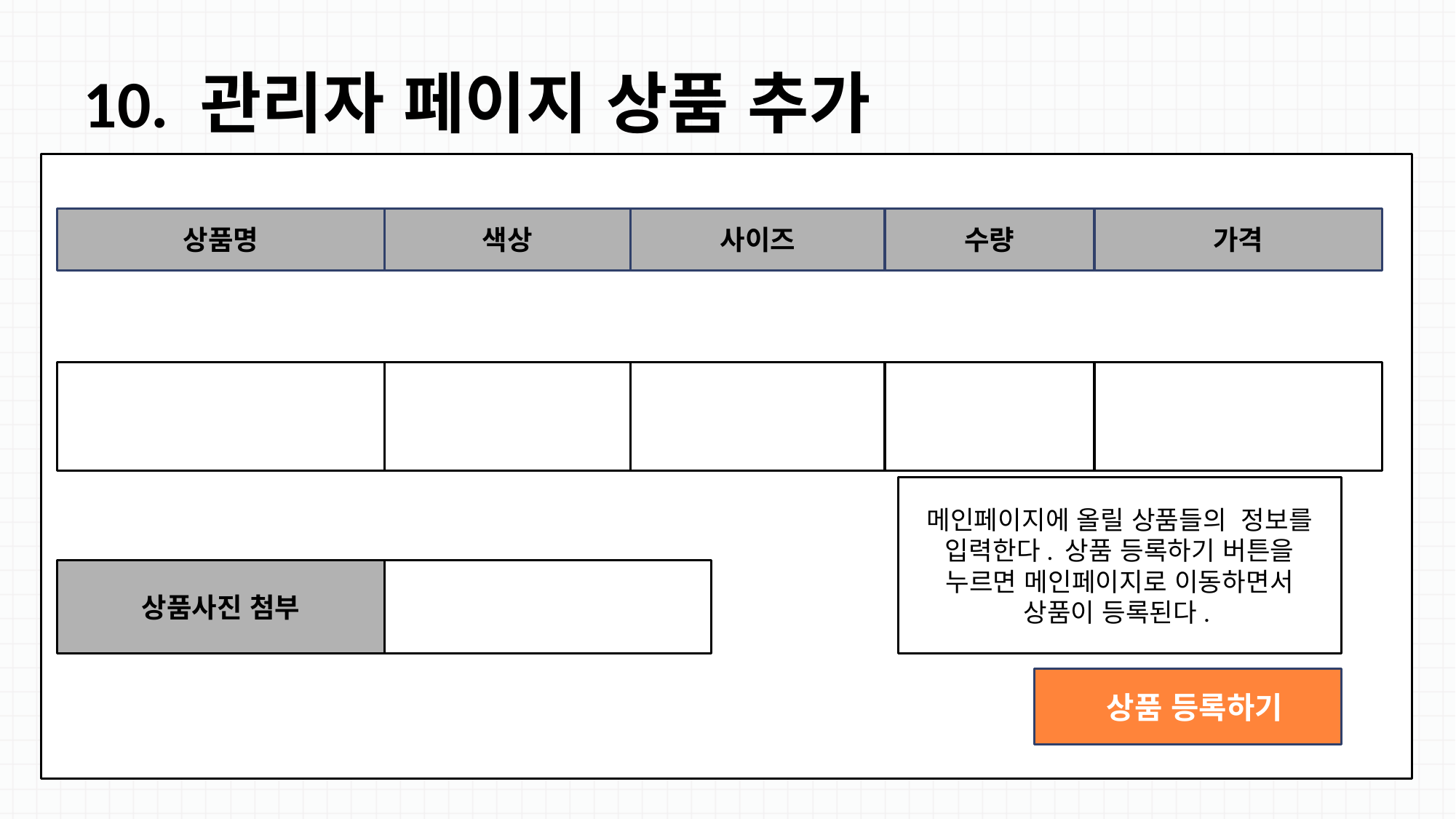

# 10. 관리자 페이지 상품 추가

상품명
색상
사이즈
수량
가격
상품명
색상
사이즈
수량
가격
메인페이지에 올릴 상품들의  정보를 입력한다. 상품 등록하기 버튼을 누르면 메인페이지로 이동하면서 상품이 등록된다.
상품사진 첨부

 상품 등록하기